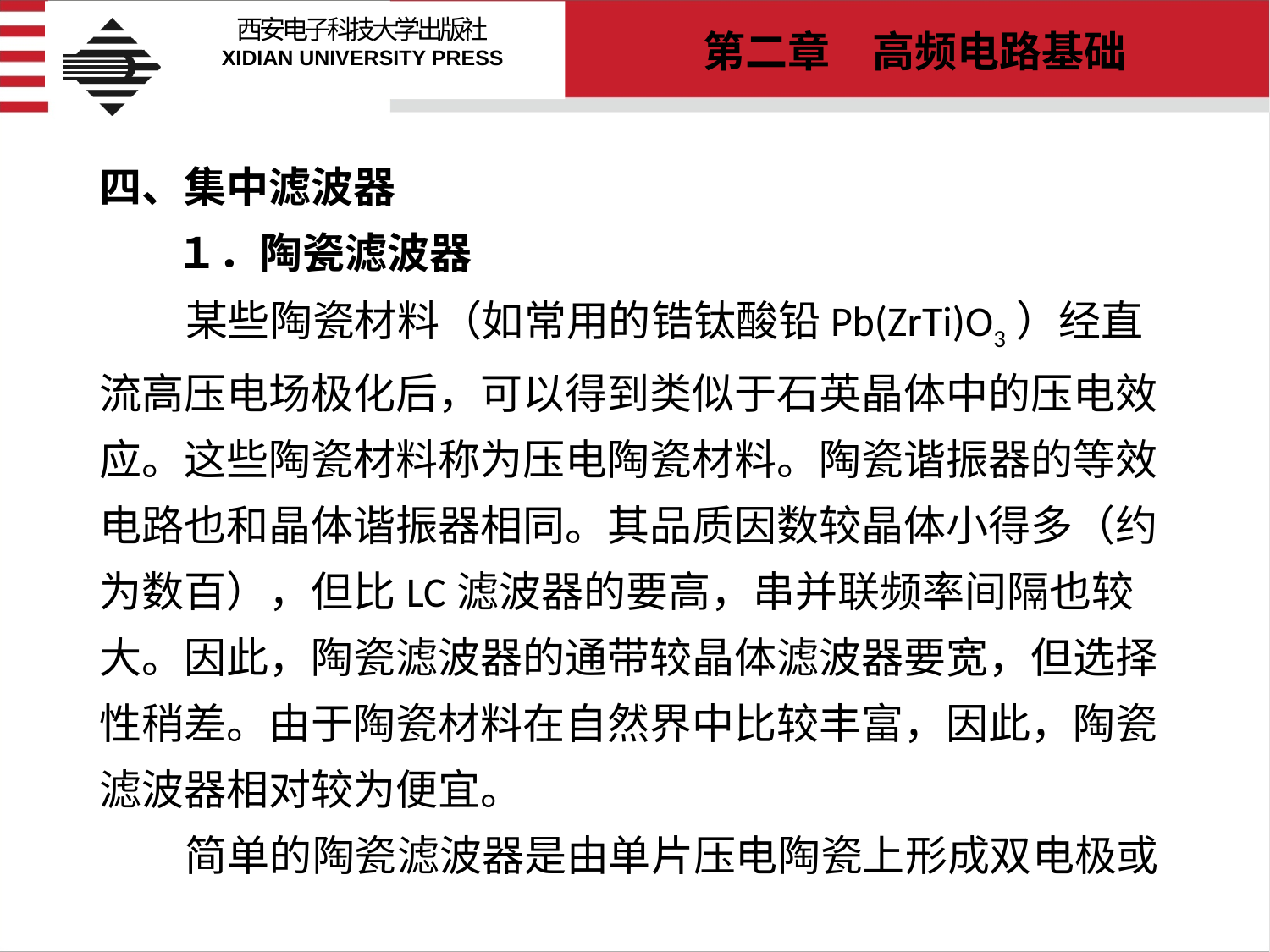

# 四、集中滤波器 １．陶瓷滤波器 某些陶瓷材料（如常用的锆钛酸铅Pb(ZrTi)O3）经直流高压电场极化后，可以得到类似于石英晶体中的压电效应。这些陶瓷材料称为压电陶瓷材料。陶瓷谐振器的等效电路也和晶体谐振器相同。其品质因数较晶体小得多（约为数百），但比LC滤波器的要高，串并联频率间隔也较大。因此，陶瓷滤波器的通带较晶体滤波器要宽，但选择性稍差。由于陶瓷材料在自然界中比较丰富，因此，陶瓷滤波器相对较为便宜。 简单的陶瓷滤波器是由单片压电陶瓷上形成双电极或